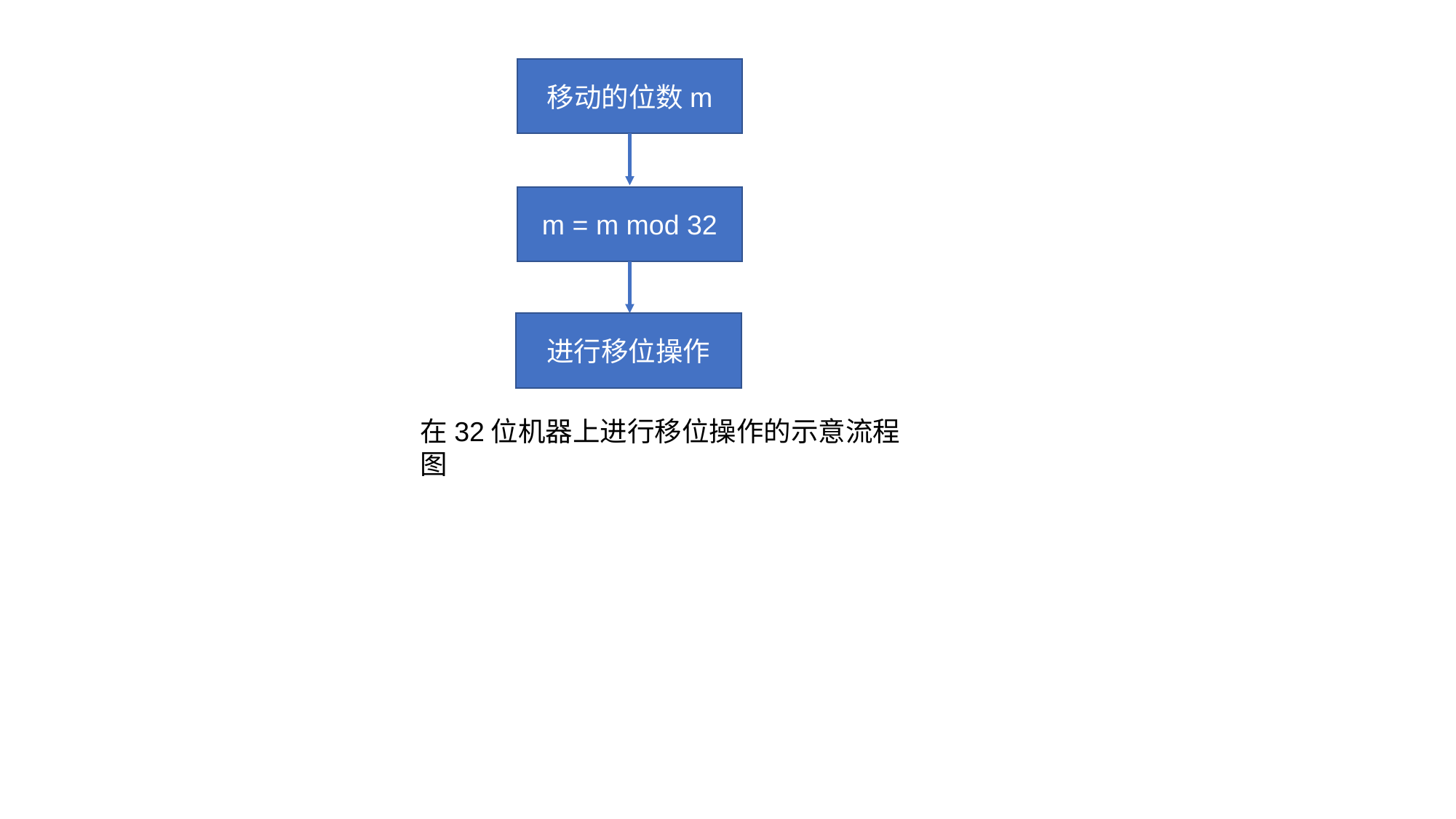

移动的位数m
m = m mod 32
进行移位操作
在32位机器上进行移位操作的示意流程图